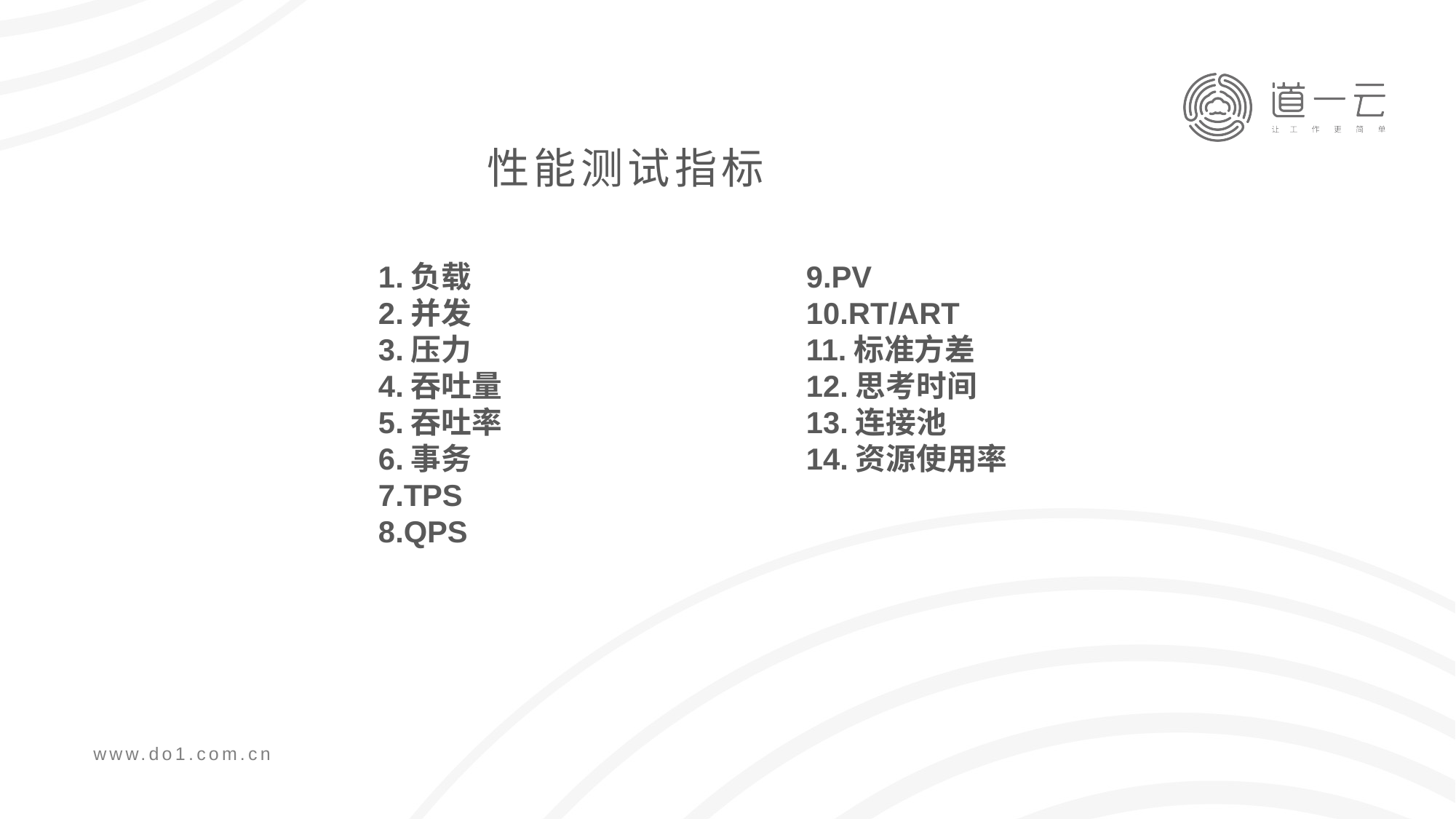

性能测试指标
1.负载
2.并发
3.压力
4.吞吐量
5.吞吐率
6.事务
7.TPS
8.QPS
9.PV
10.RT/ART
11.标准方差
12.思考时间
13.连接池
14.资源使用率